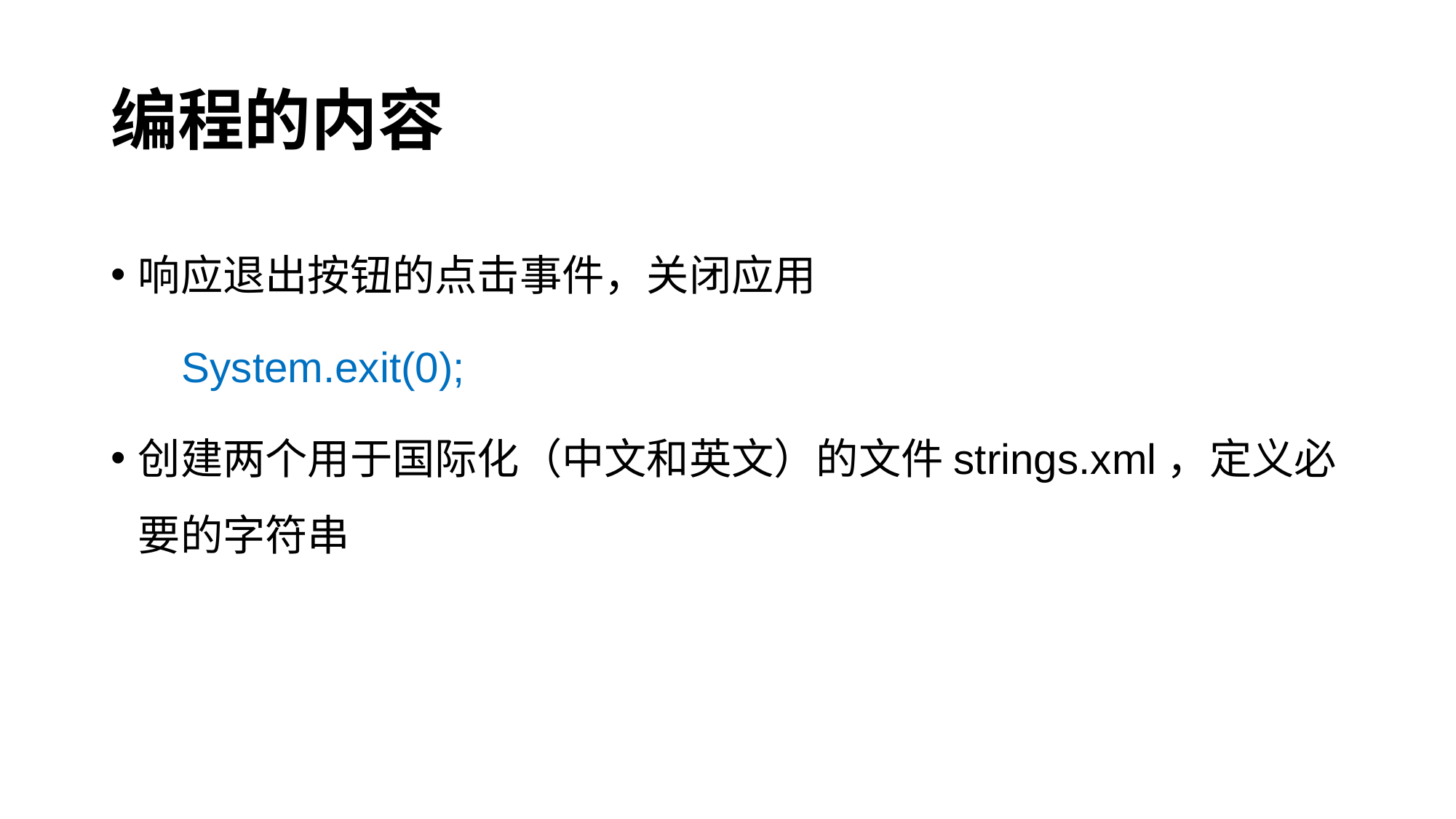

# 编程的内容
响应退出按钮的点击事件，关闭应用
      System.exit(0);
创建两个用于国际化（中文和英文）的文件strings.xml，定义必要的字符串